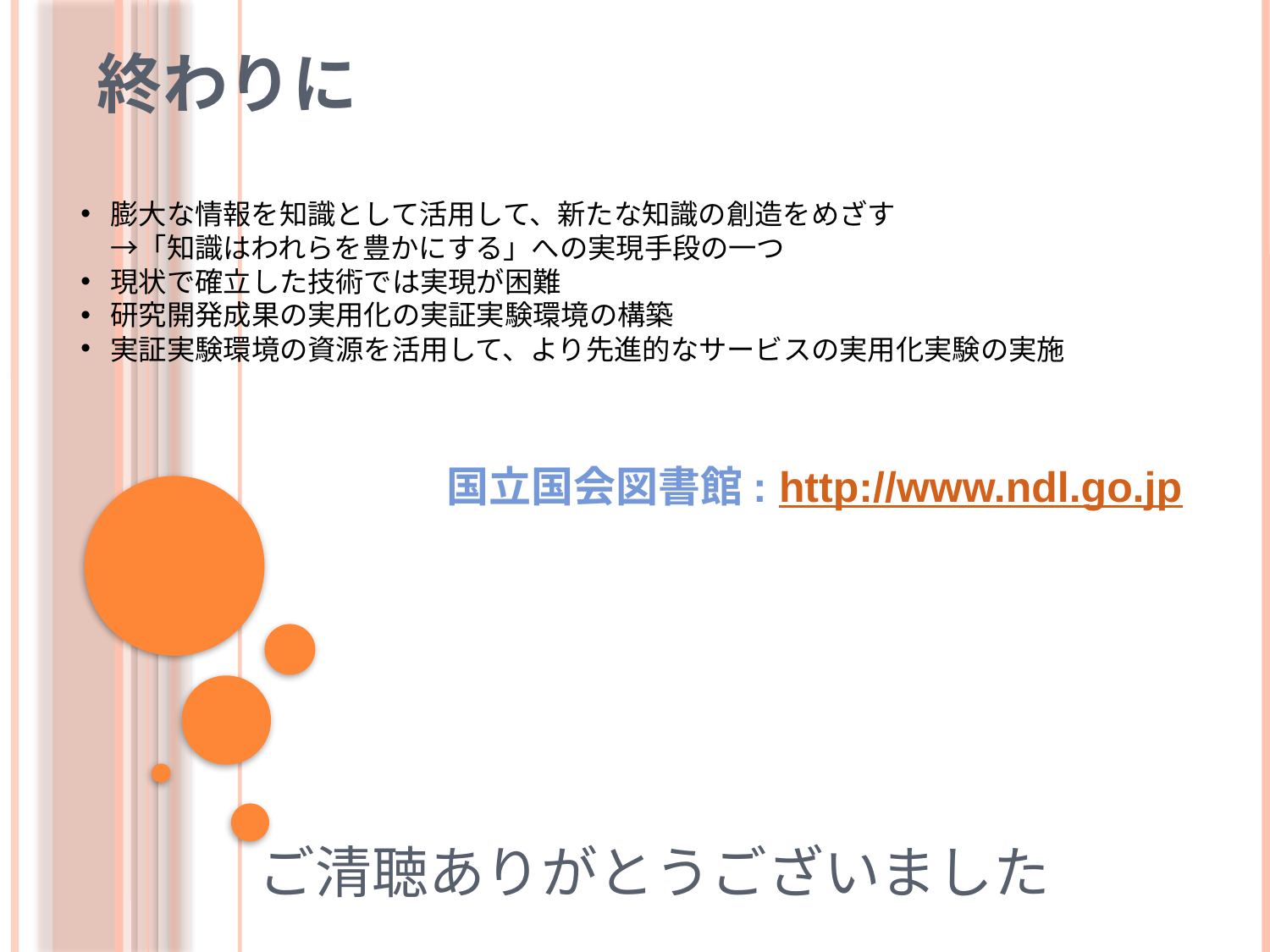

# 終わりに

膨大な情報を知識として活用して、新たな知識の創造をめざす
→「知識はわれらを豊かにする」への実現手段の一つ
現状で確立した技術では実現が困難
研究開発成果の実用化の実証実験環境の構築
実証実験環境の資源を活用して、より先進的なサービスの実用化実験の実施
国立国会図書館: http://www.ndl.go.jp

ご清聴ありがとうございました